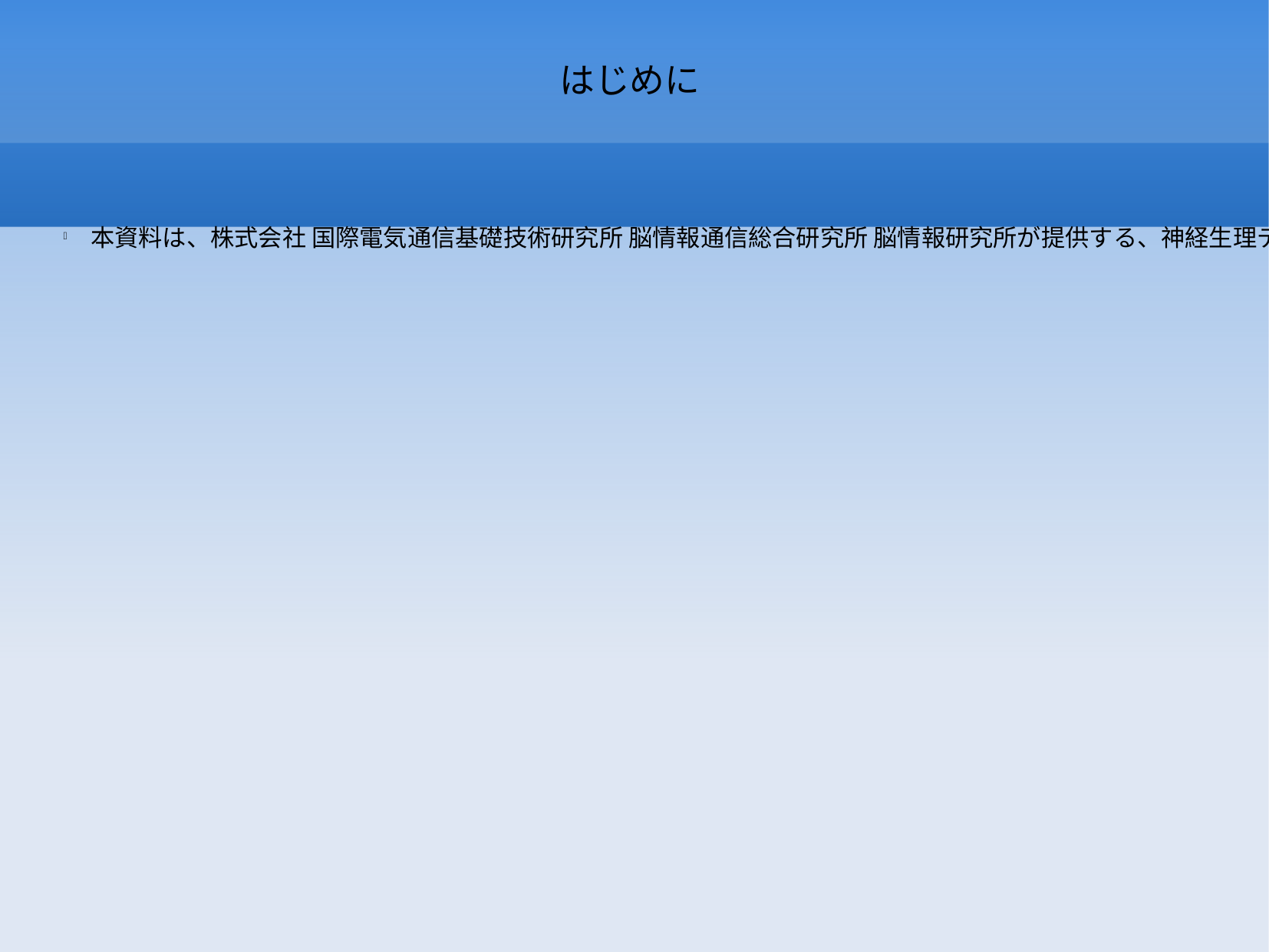

はじめに
本資料は、株式会社 国際電気通信基礎技術研究所 脳情報通信総合研究所 脳情報研究所が提供する、神経生理データ編集ソフトウェア(以降Brainliner_Desktop)の使用手順を記載した資料です。